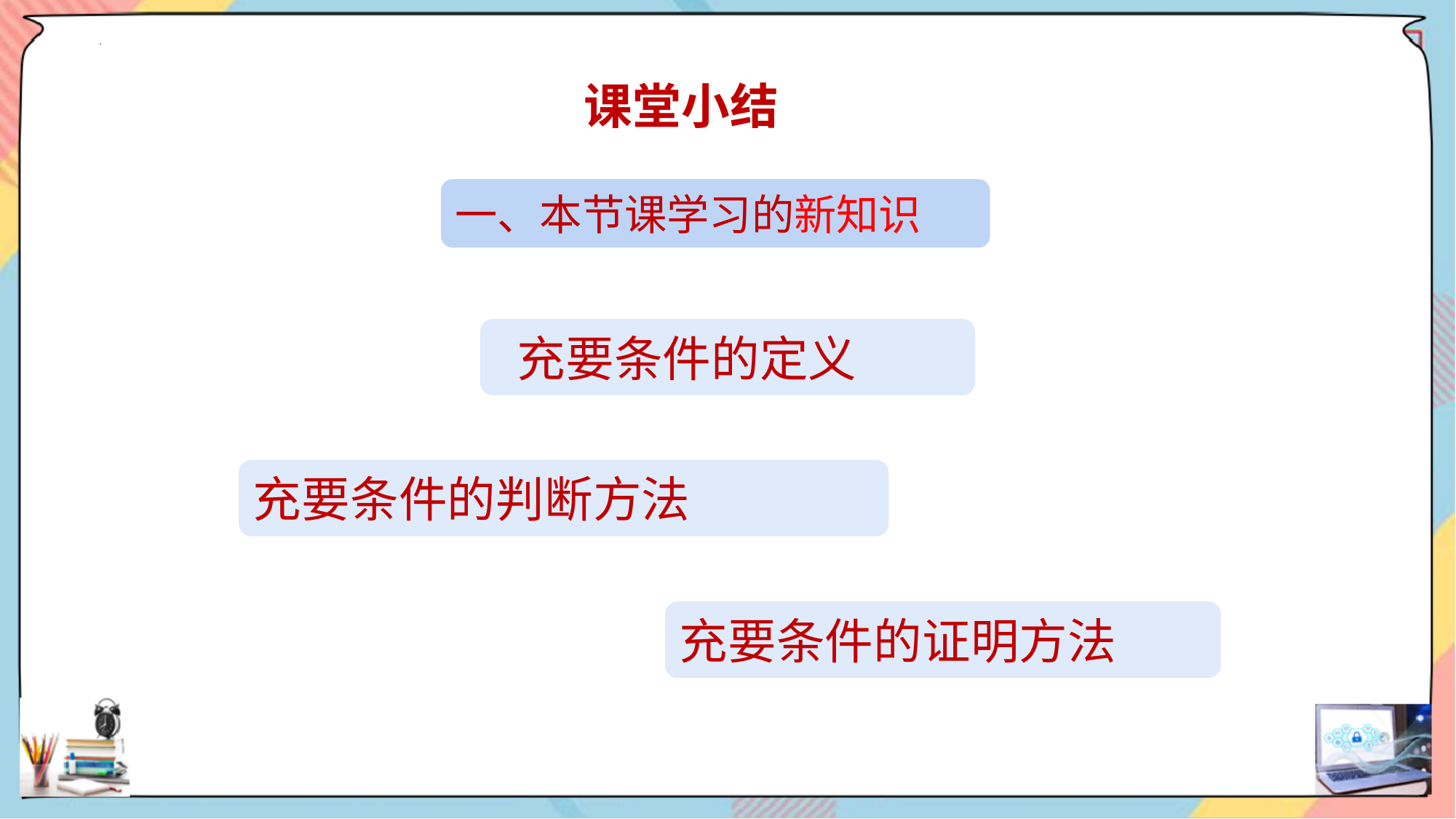

课堂小结
一、本节课学习的新知识
 充要条件的定义
充要条件的判断方法
充要条件的证明方法